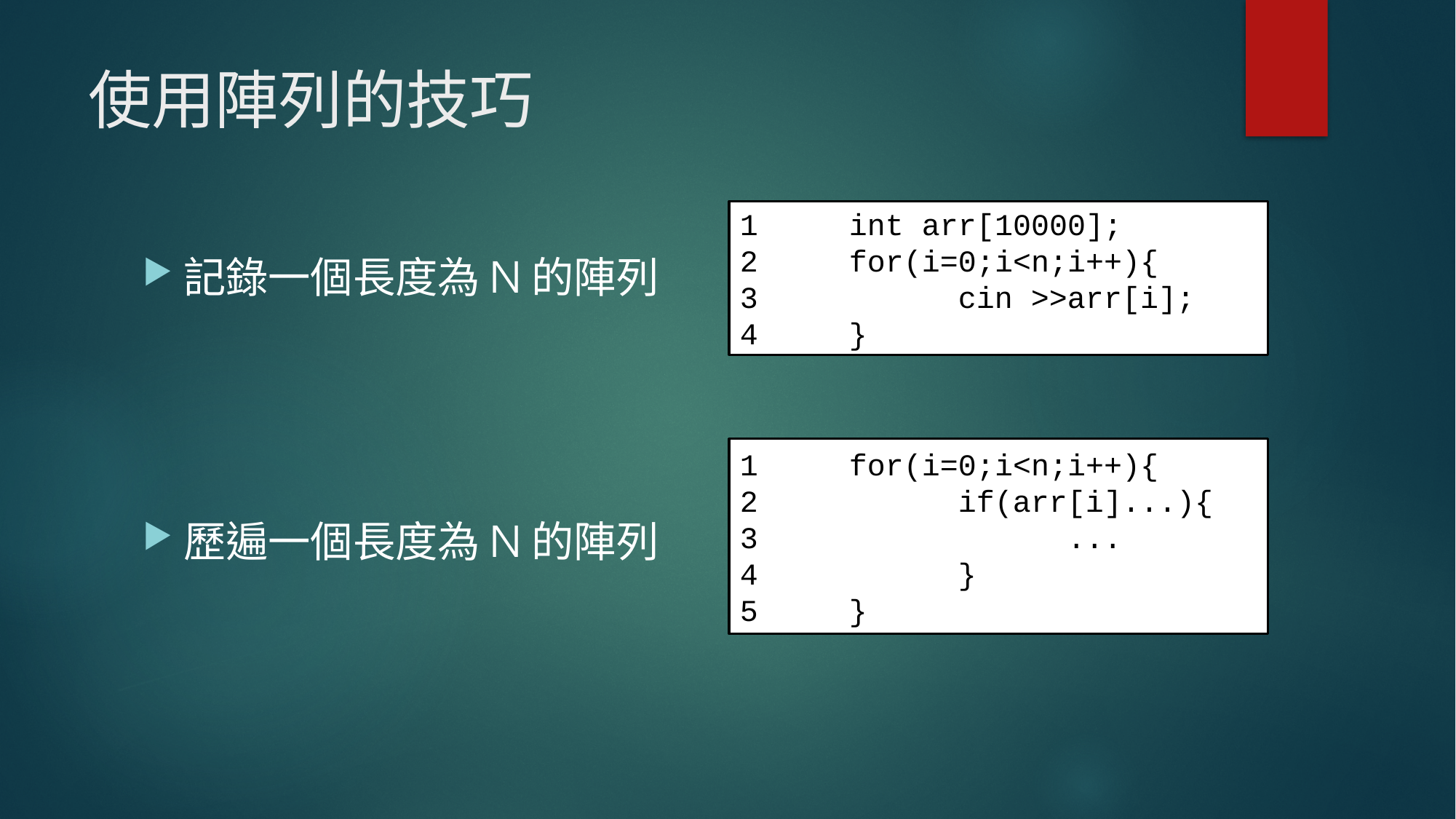

# 使用陣列的技巧
1	int arr[10000];
2	for(i=0;i<n;i++){
3		cin >>arr[i];
4	}
記錄一個長度為N的陣列

歷遍一個長度為N的陣列
1	for(i=0;i<n;i++){
2		if(arr[i]...){
3			...
4		}
5	}